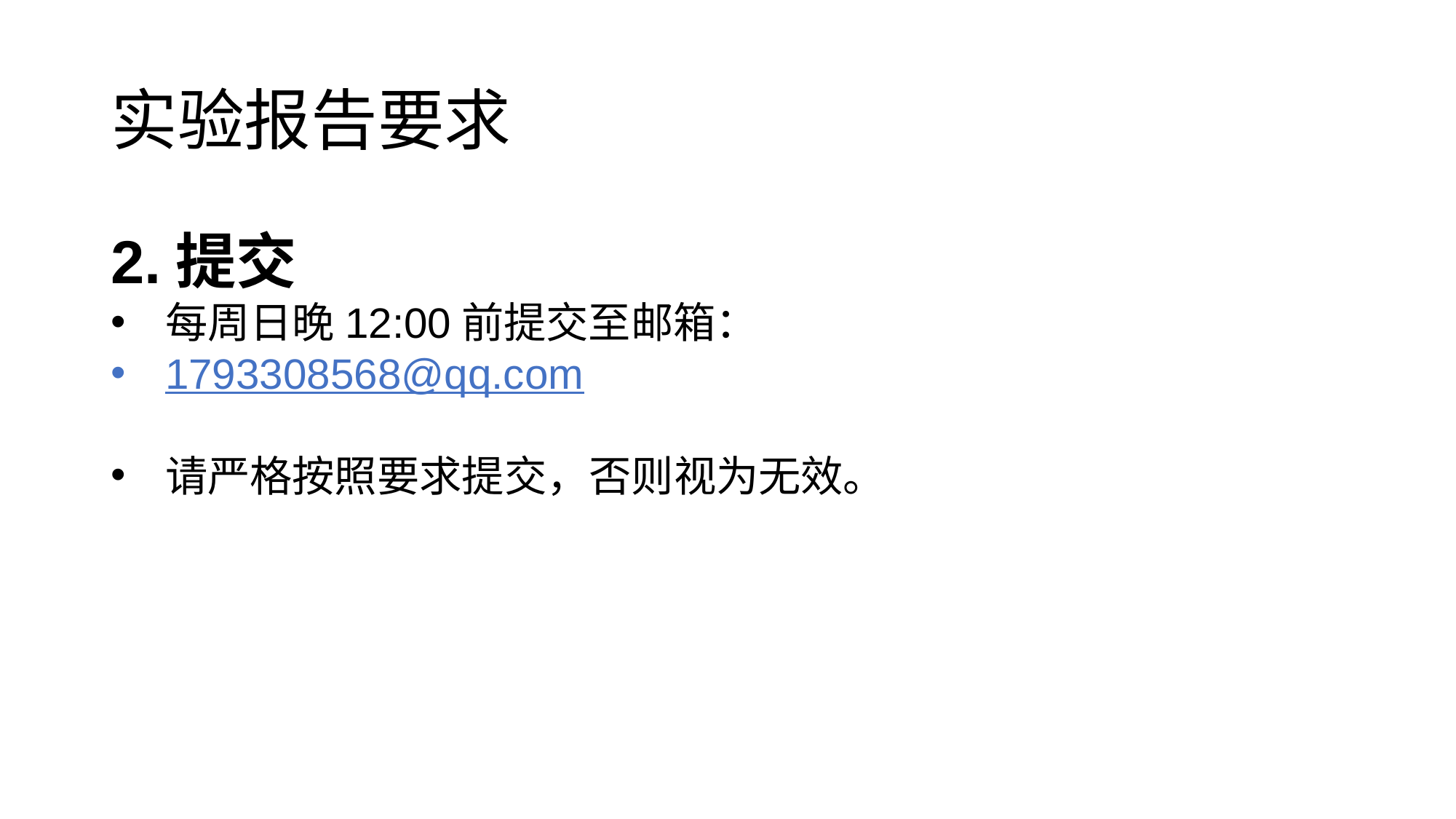

# 实验报告要求
2.提交
每周日晚12:00前提交至邮箱：
1793308568@qq.com

请严格按照要求提交，否则视为无效。